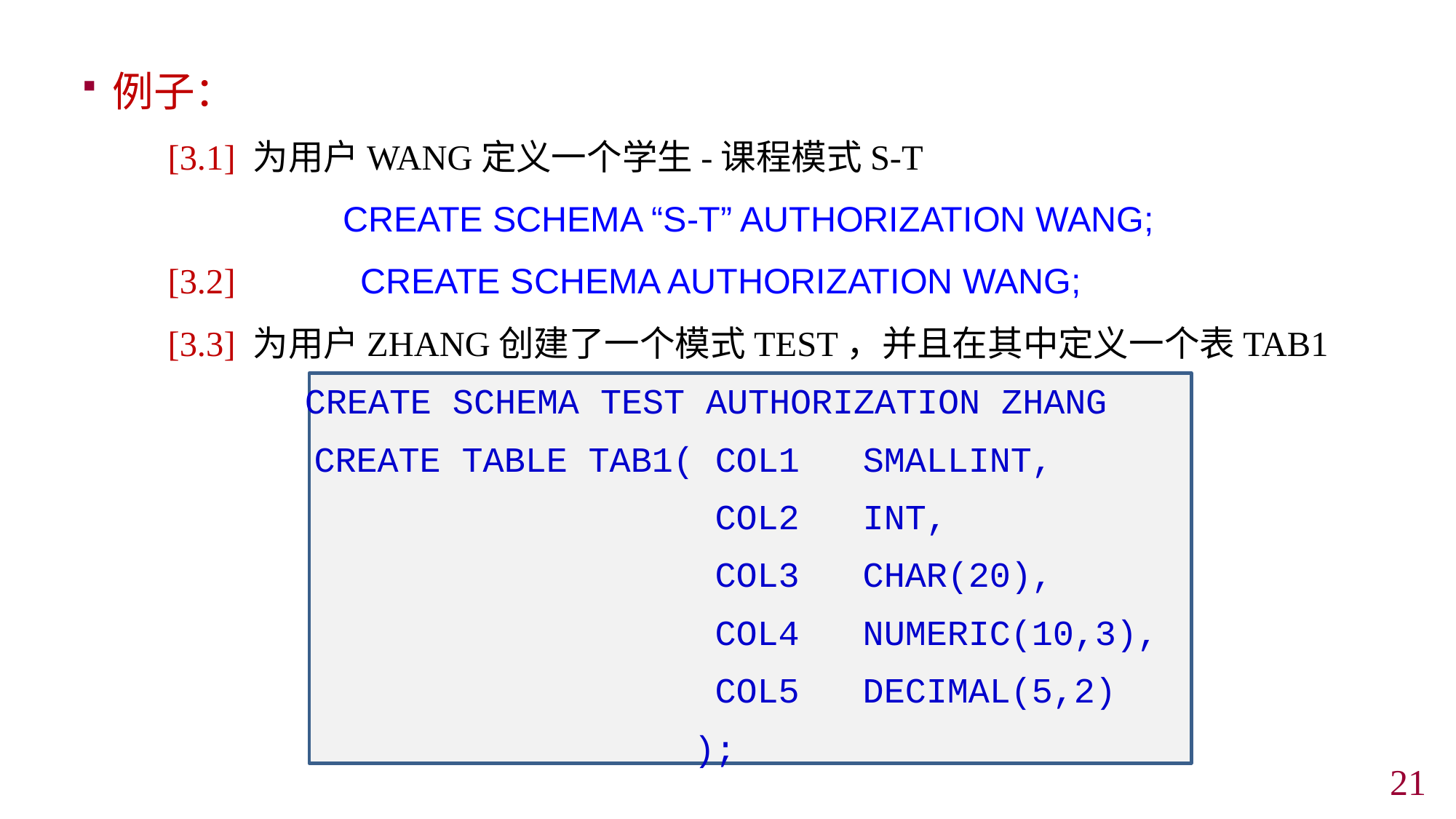

例子：
     [3.1] 为用户WANG定义一个学生-课程模式S-T
CREATE SCHEMA “S-T” AUTHORIZATION WANG;
     [3.2]              CREATE SCHEMA AUTHORIZATION WANG;
     [3.3] 为用户ZHANG创建了一个模式TEST，并且在其中定义一个表TAB1
                         CREATE SCHEMA TEST AUTHORIZATION ZHANG
           CREATE TABLE TAB1( COL1   SMALLINT,
                              COL2   INT,
                              COL3   CHAR(20),
                              COL4   NUMERIC(10,3),
                              COL5   DECIMAL(5,2)
                             );

21